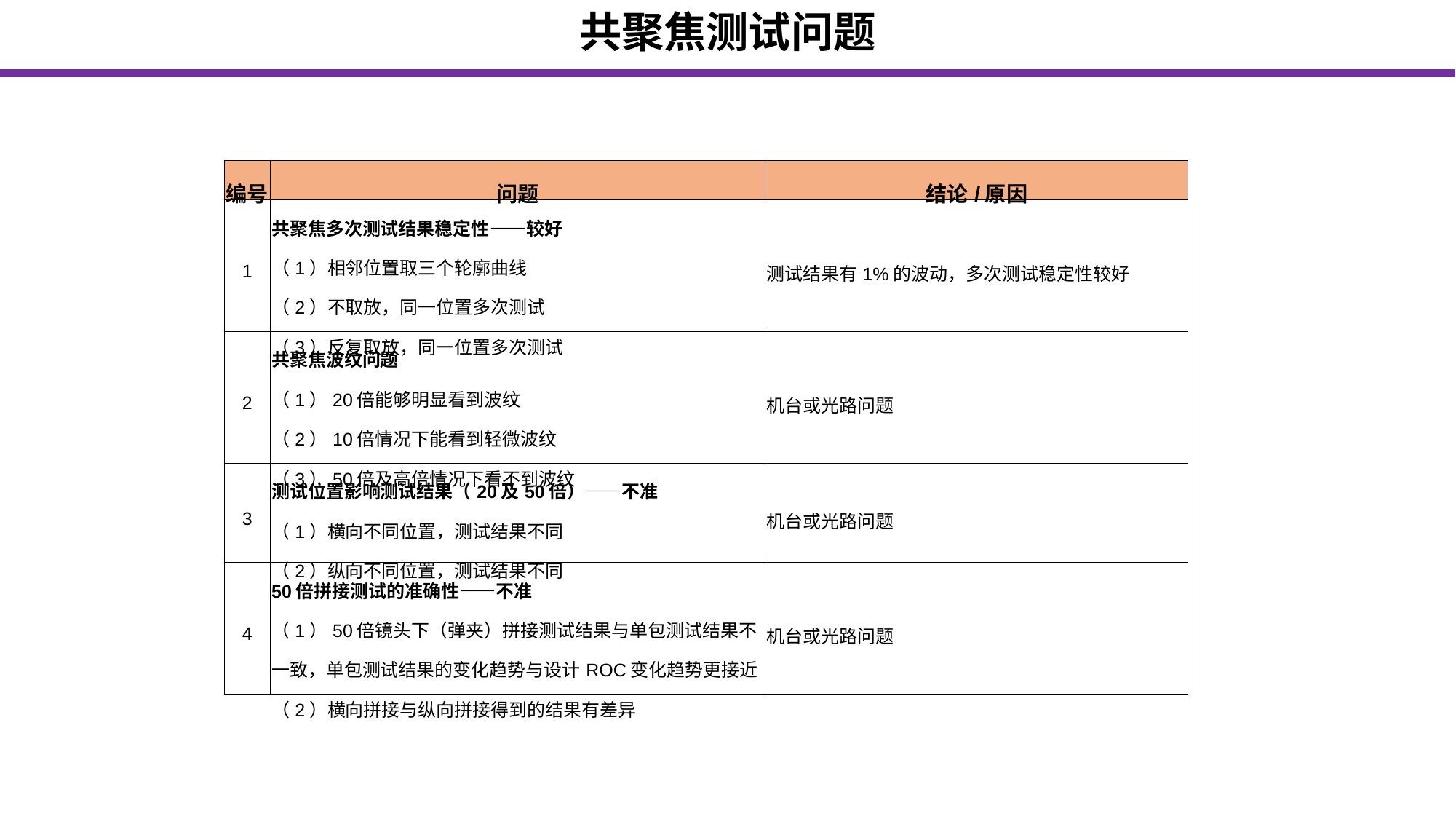

共聚焦测试问题
| 编号 | 问题 | 结论/原因 |
| --- | --- | --- |
| 1 | 共聚焦多次测试结果稳定性——较好 （1）相邻位置取三个轮廓曲线 （2）不取放，同一位置多次测试 （3）反复取放，同一位置多次测试 | 测试结果有1%的波动，多次测试稳定性较好 |
| 2 | 共聚焦波纹问题 （1）20倍能够明显看到波纹 （2）10倍情况下能看到轻微波纹 （3）50倍及高倍情况下看不到波纹 | 机台或光路问题 |
| 3 | 测试位置影响测试结果（20及50倍）——不准 （1）横向不同位置，测试结果不同 （2）纵向不同位置，测试结果不同 | 机台或光路问题 |
| 4 | 50倍拼接测试的准确性——不准 （1）50倍镜头下（弹夹）拼接测试结果与单包测试结果不一致，单包测试结果的变化趋势与设计ROC变化趋势更接近 （2）横向拼接与纵向拼接得到的结果有差异 | 机台或光路问题 |